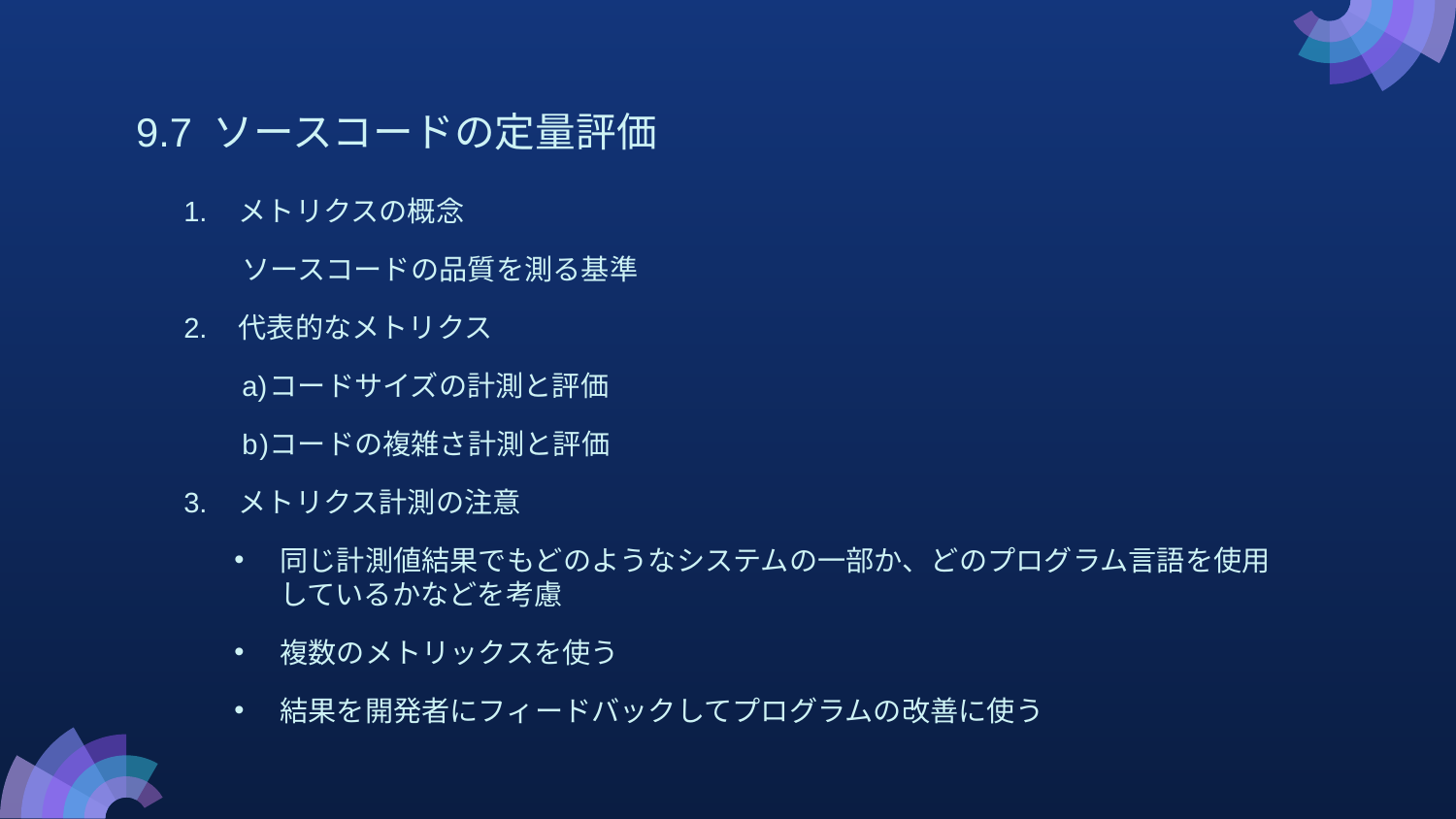

9.7 ソースコードの定量評価
メトリクスの概念
ソースコードの品質を測る基準
代表的なメトリクス
コードサイズの計測と評価
コードの複雑さ計測と評価
メトリクス計測の注意
同じ計測値結果でもどのようなシステムの一部か、どのプログラム言語を使用しているかなどを考慮
複数のメトリックスを使う
結果を開発者にフィードバックしてプログラムの改善に使う